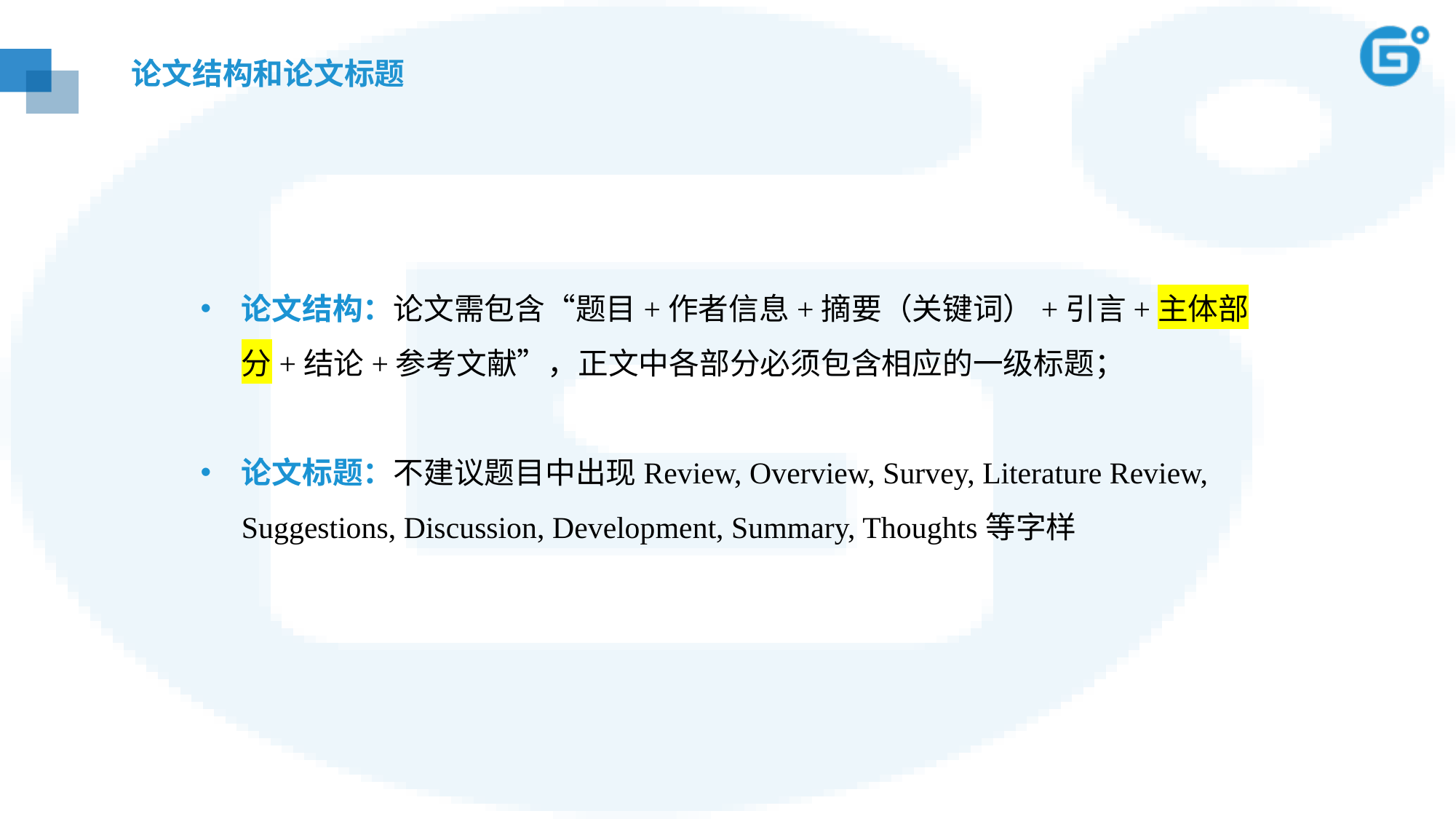

# 论文结构和论文标题
论文结构：论文需包含“题目+作者信息+摘要（关键词）+引言+主体部分+结论+参考文献”，正文中各部分必须包含相应的一级标题；

论文标题：不建议题目中出现Review, Overview, Survey, Literature Review, Suggestions, Discussion, Development, Summary, Thoughts等字样